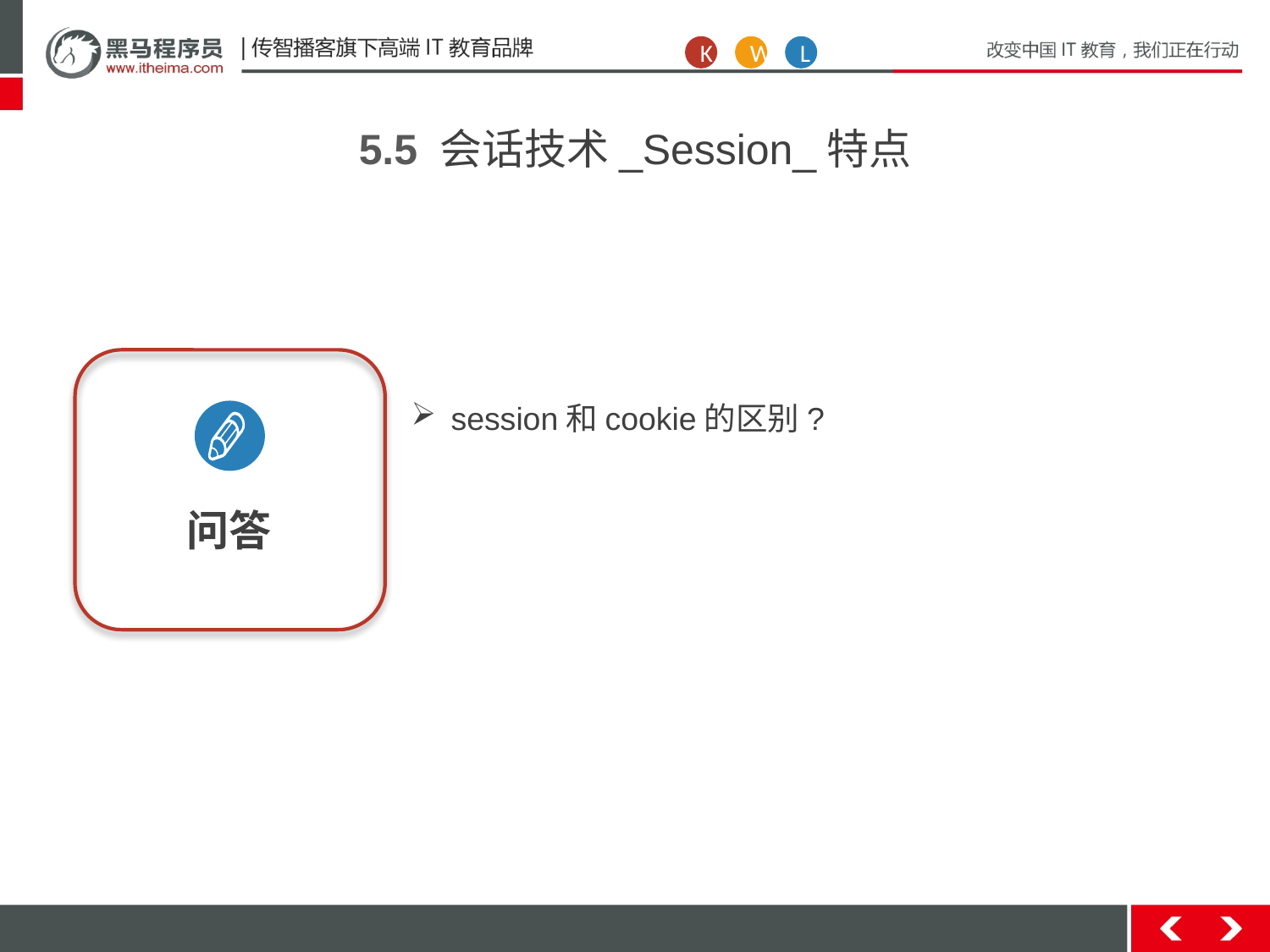

K
W
L
5.5 会话技术_Session_特点

问答

session和cookie的区别?